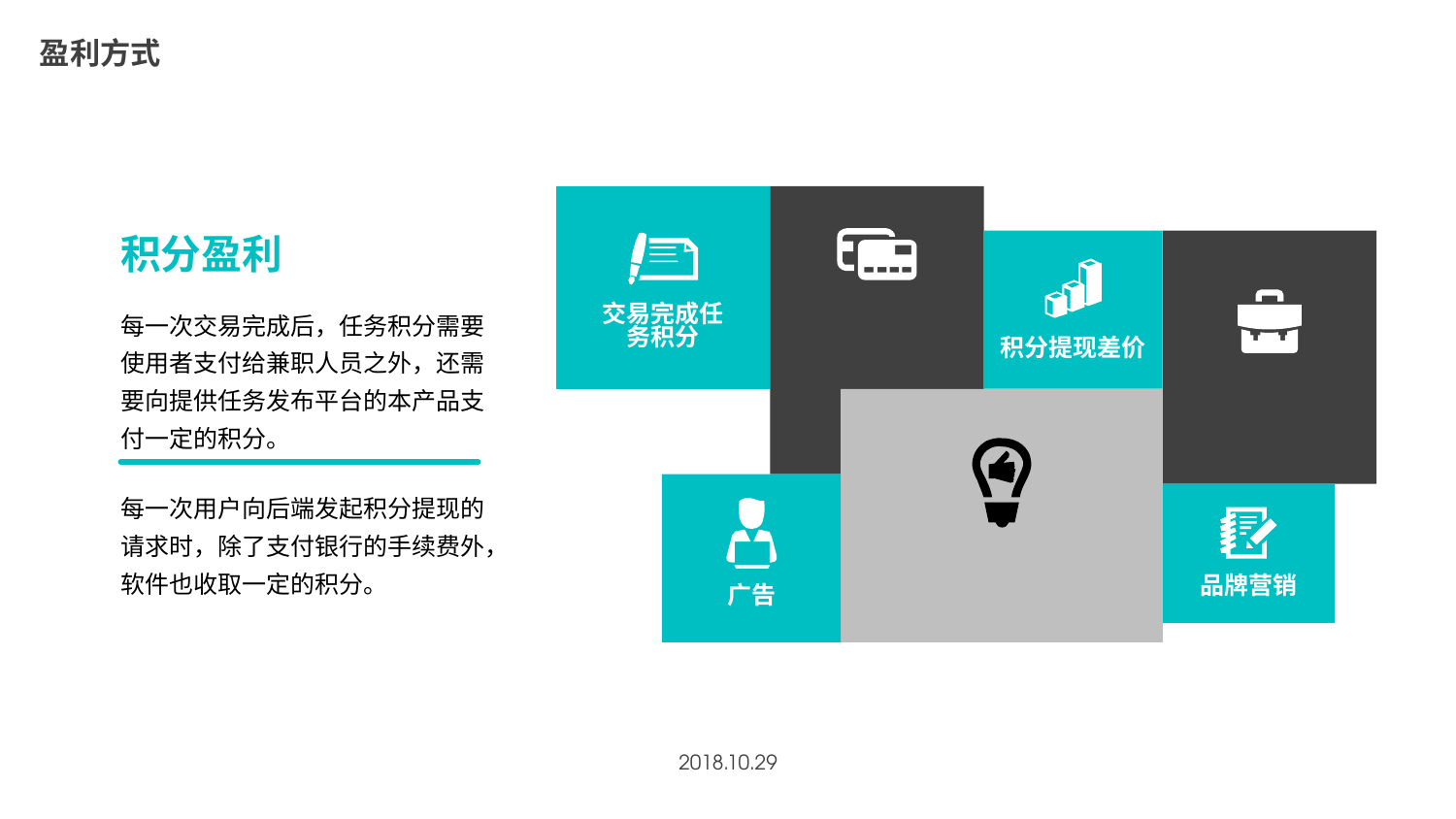

盈利方式

交易完成任务积分
积分提现差价

品牌营销
广告
积分盈利
每一次交易完成后，任务积分需要使用者支付给兼职人员之外，还需要向提供任务发布平台的本产品支付一定的积分。

每一次用户向后端发起积分提现的请求时，除了支付银行的手续费外，软件也收取一定的积分。
2018.10.29